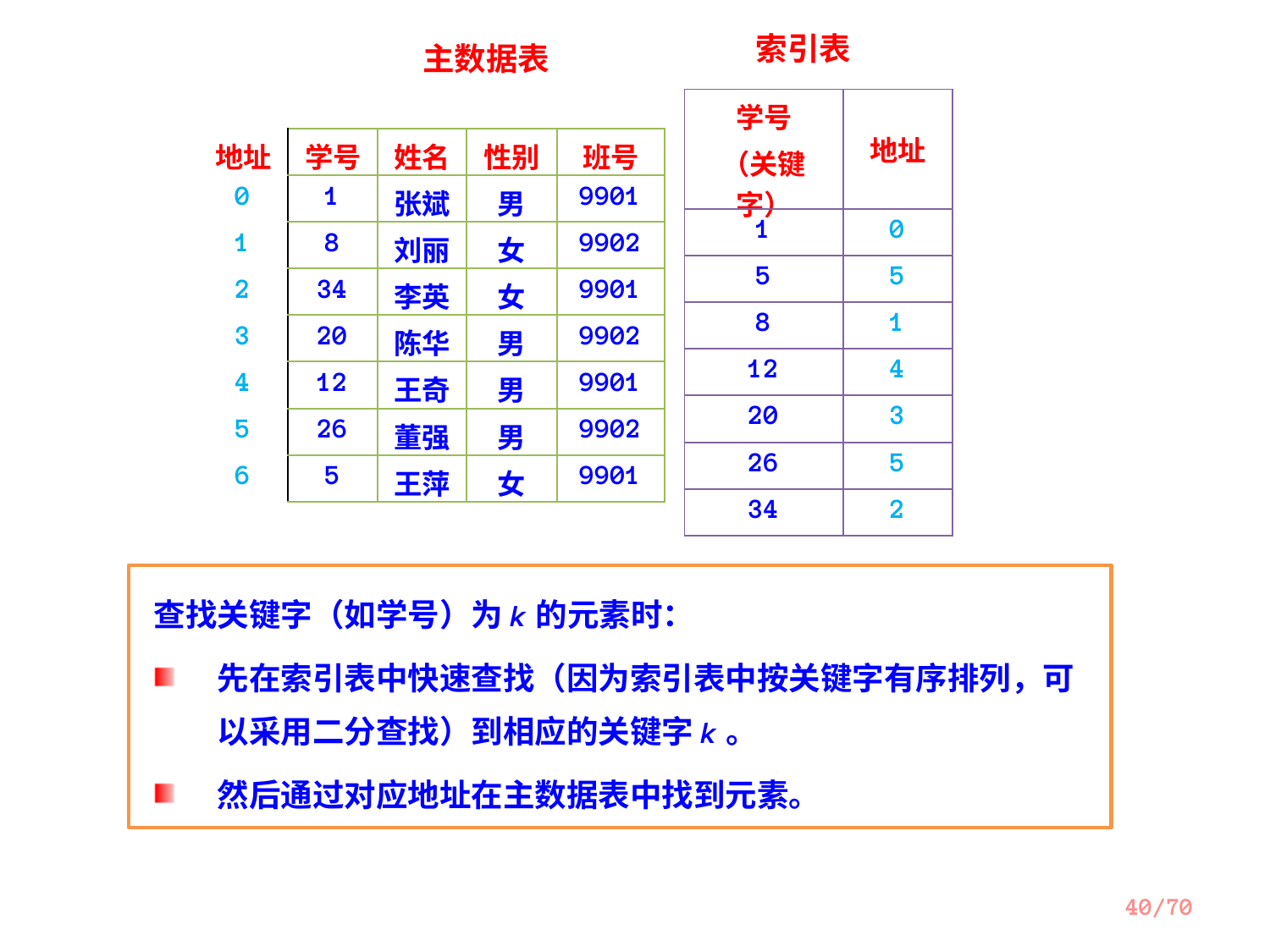

索引表
主数据表
| 学号 （关键字） | 地址 |
| --- | --- |
| 1 | 0 |
| 5 | 5 |
| 8 | 1 |
| 12 | 4 |
| 20 | 3 |
| 26 | 5 |
| 34 | 2 |
| 地址 | 学号 | 姓名 | 性别 | 班号 |
| --- | --- | --- | --- | --- |
| 0 | 1 | 张斌 | 男 | 9901 |
| 1 | 8 | 刘丽 | 女 | 9902 |
| 2 | 34 | 李英 | 女 | 9901 |
| 3 | 20 | 陈华 | 男 | 9902 |
| 4 | 12 | 王奇 | 男 | 9901 |
| 5 | 26 | 董强 | 男 | 9902 |
| 6 | 5 | 王萍 | 女 | 9901 |
查找关键字（如学号）为k的元素时：
先在索引表中快速查找（因为索引表中按关键字有序排列，可以采用二分查找）到相应的关键字k。
然后通过对应地址在主数据表中找到元素。
40/70